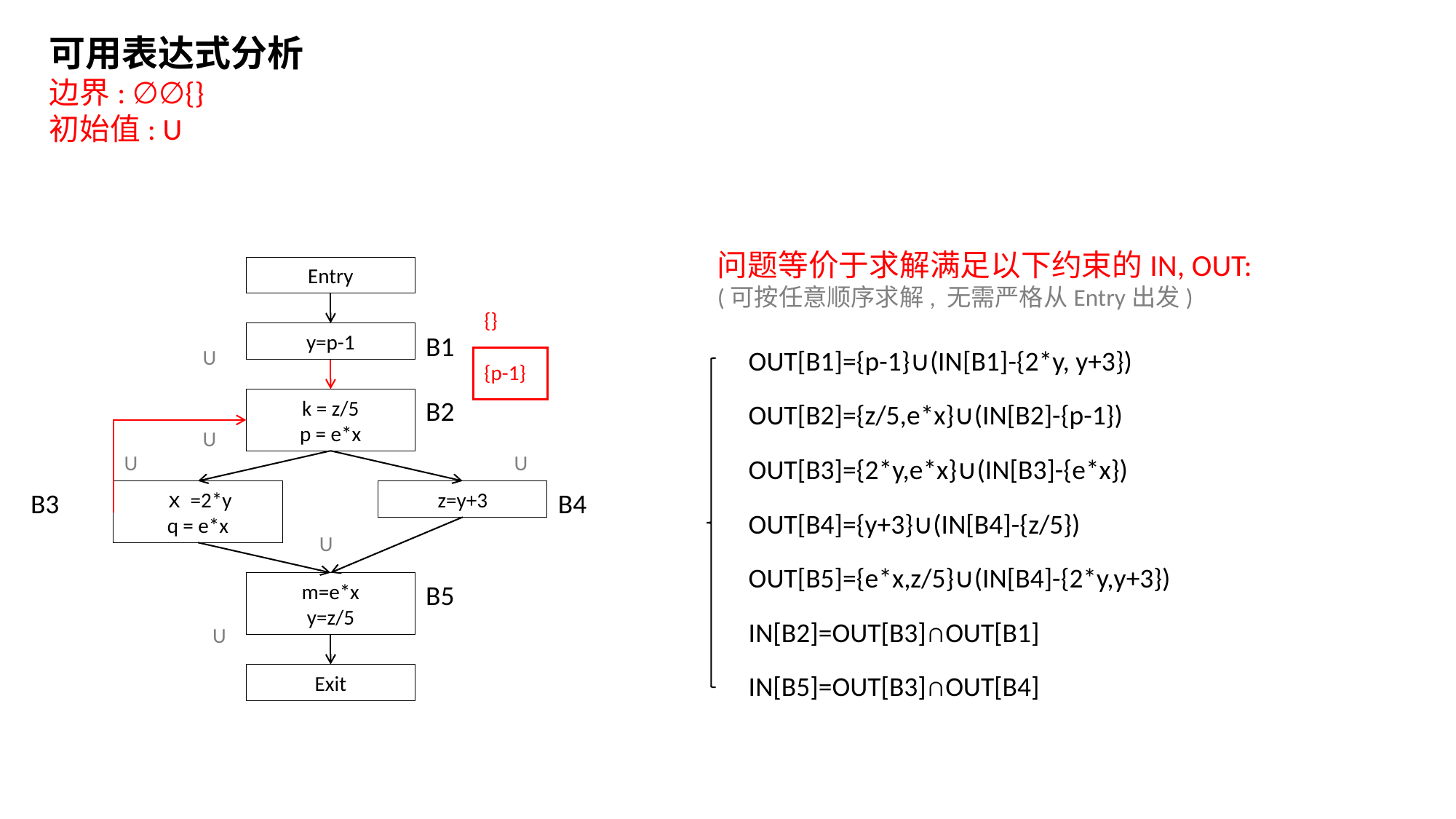

可用表达式分析
边界: ∅∅{}
初始值: U
问题等价于求解满足以下约束的IN, OUT:
(可按任意顺序求解, 无需严格从Entry出发)
Entry
{}
y=p-1
B1
U
OUT[B1]={p-1}∪(IN[B1]-{2*y, y+3})

{p-1}

B2
k = z/5
p = e*x
OUT[B2]={z/5,e*x}∪(IN[B2]-{p-1})
U
U
U
OUT[B3]={2*y,e*x}∪(IN[B3]-{e*x})
B3
ｘ=2*y
q = e*x
z=y+3
B4
OUT[B4]={y+3}∪(IN[B4]-{z/5})
U
OUT[B5]={e*x,z/5}∪(IN[B4]-{2*y,y+3})
m=e*x
y=z/5
B5
IN[B2]=OUT[B3]∩OUT[B1]
U
IN[B5]=OUT[B3]∩OUT[B4]
Exit